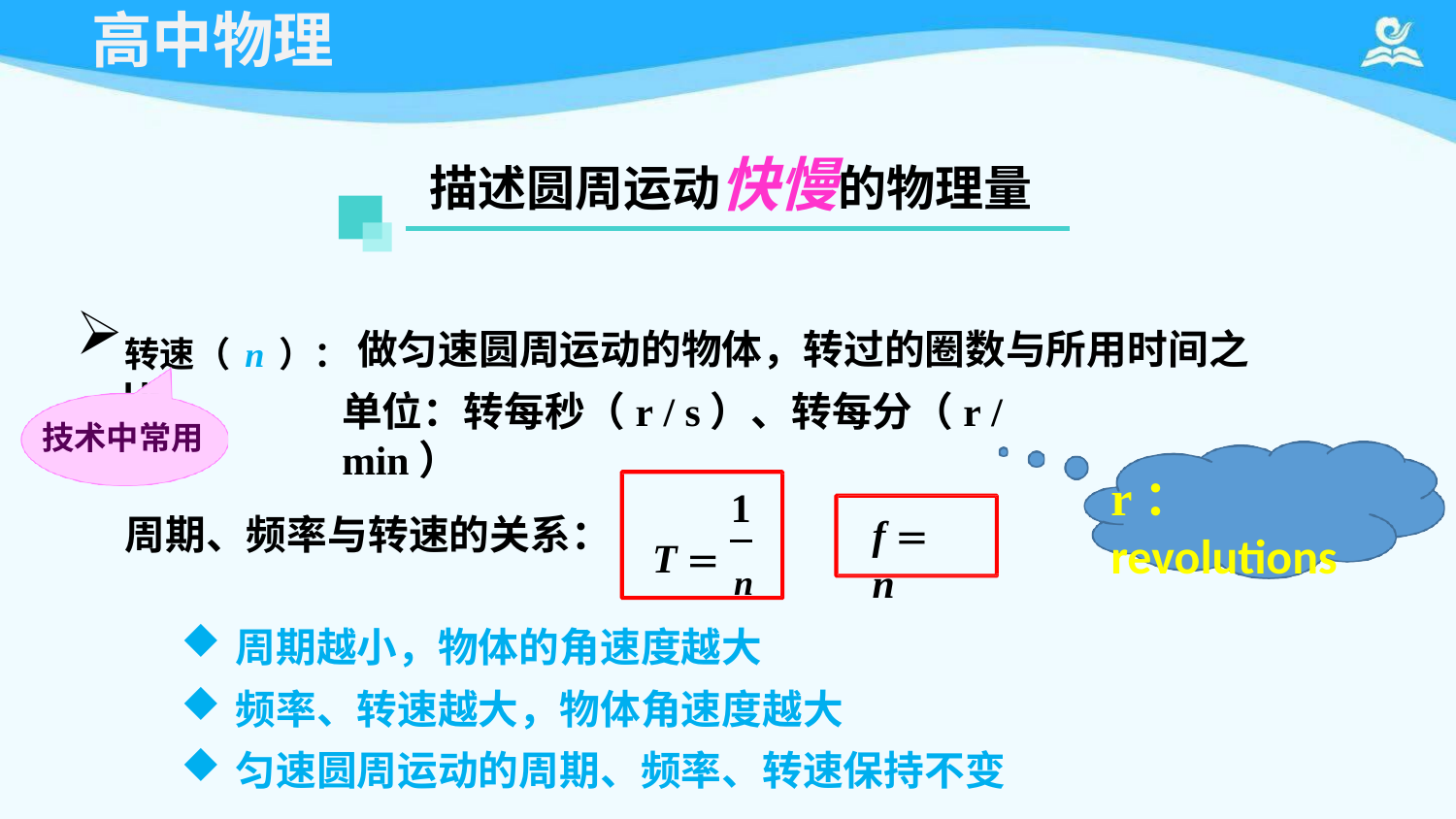

# 高中物理
描述圆周运动快慢的物理量

转速（n）： 做匀速圆周运动的物体，转过的圈数与所用时间之比。

单位：转每秒（r / s）、转每分（r / min）
技术中常用

r：revolutions

1

f = n
周期、频率与转速的关系：
T = n

周期越小，物体的角速度越大
频率、转速越大，物体角速度越大
匀速圆周运动的周期、频率、转速保持不变